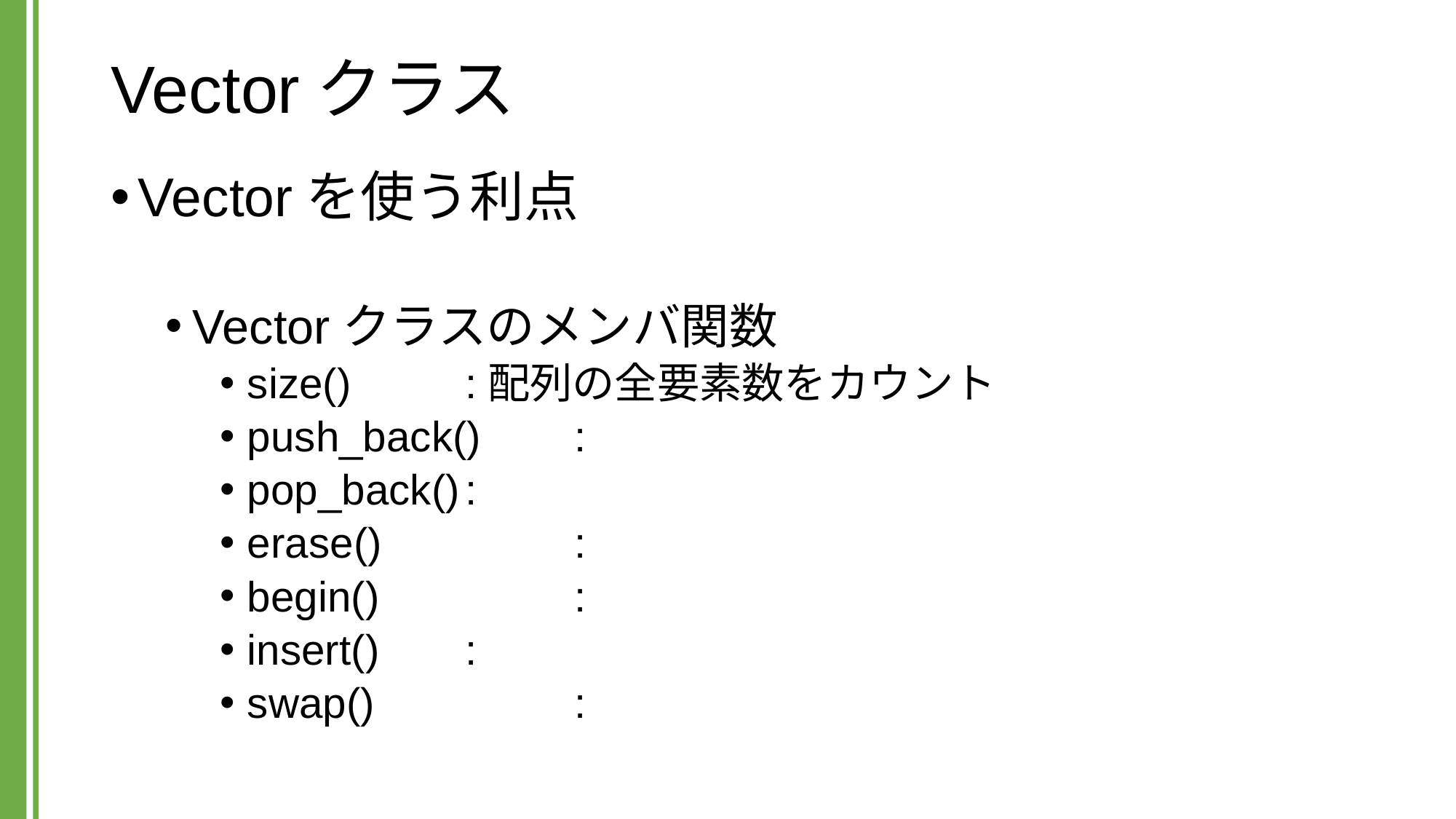

# Vectorクラス
Vectorを使う利点
Vectorクラスのメンバ関数
size()		:配列の全要素数をカウント
push_back()	:
pop_back()	:
erase()		:
begin()		:
insert()	:
swap()		: